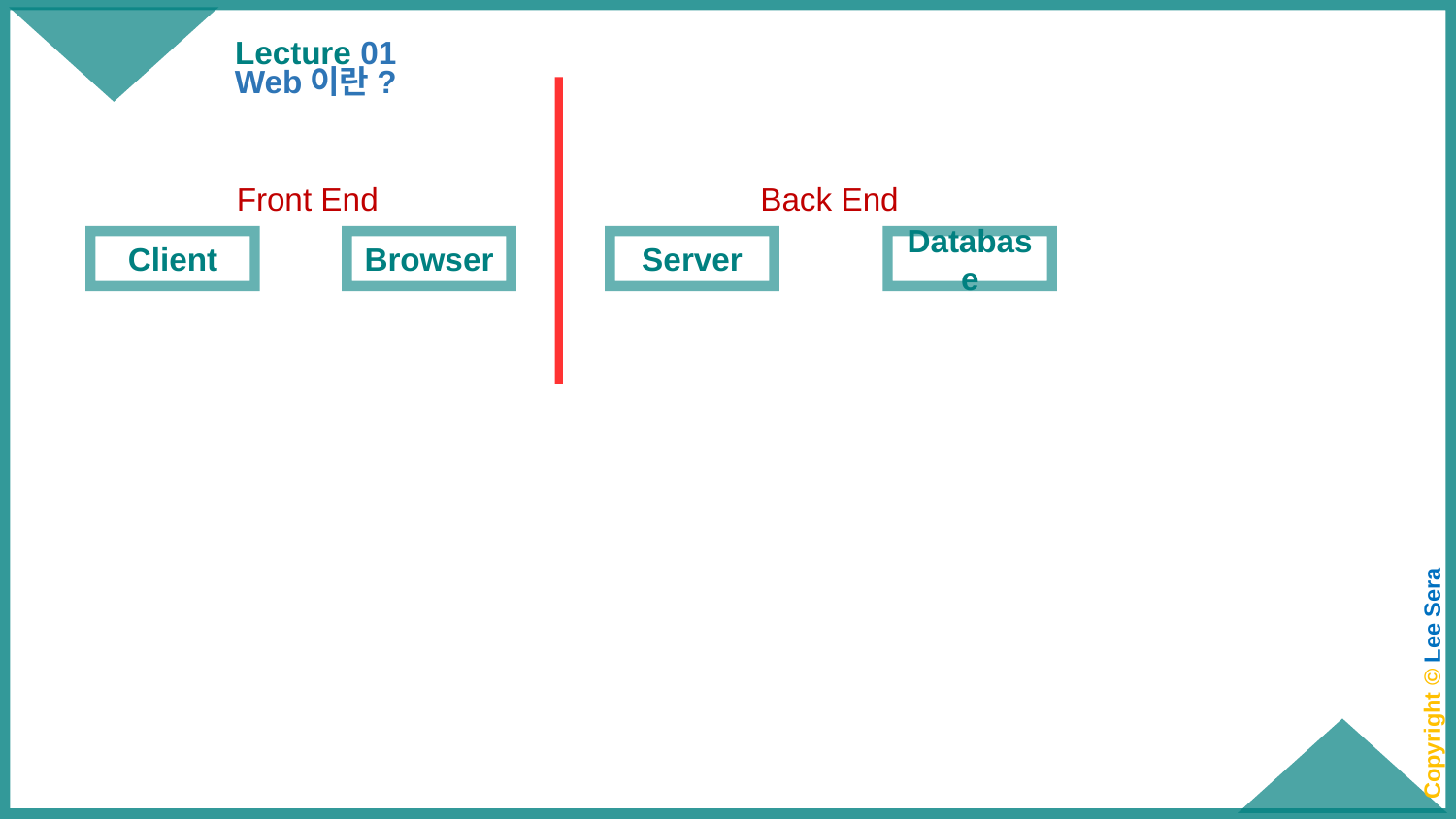

Lecture 01
Web이란?
Front End
Back End
Client
Browser
Server
Database
Copyright © Lee Sera